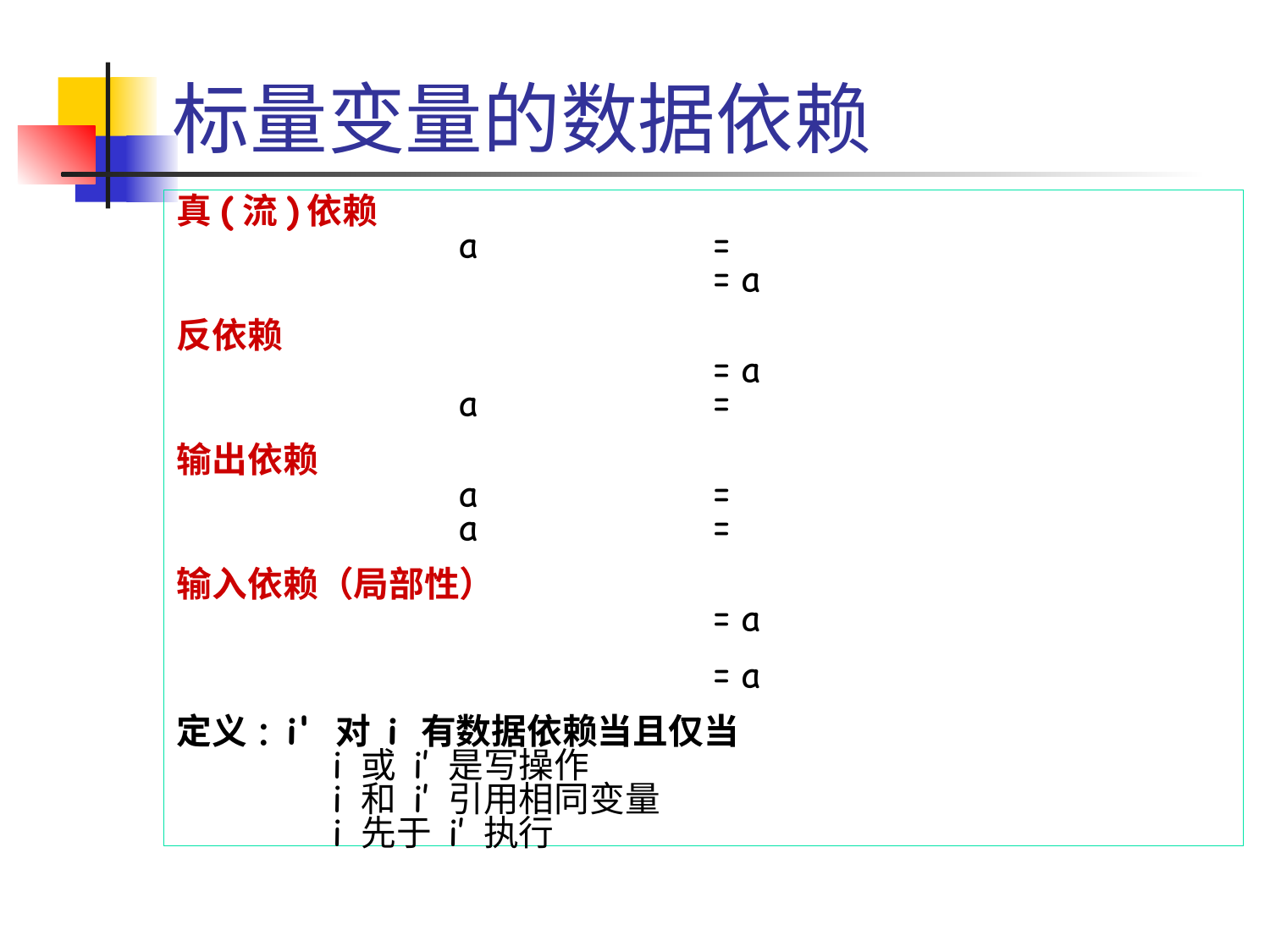

# 标量变量的数据依赖
真(流)依赖
		a 		=
			 	= a
反依赖
		 		= a
		a		=
输出依赖
		a		=
		a 		=
输入依赖（局部性）
				= a
		 		   	= a
定义: i' 对 i 有数据依赖当且仅当
	i 或 i’ 是写操作
	i 和 i’ 引用相同变量
	i 先于 i’ 执行